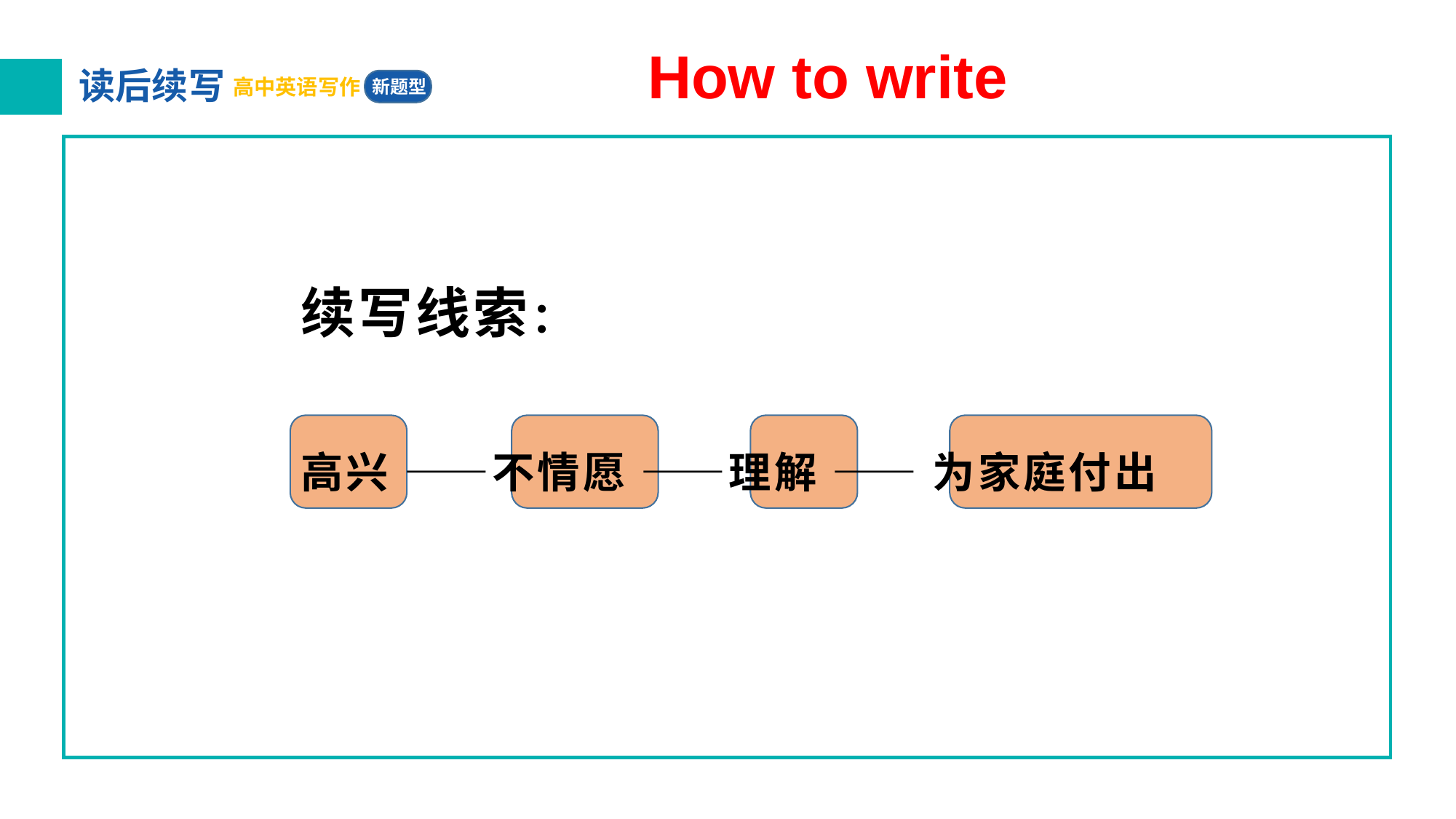

# How to write
续写线索：

高兴 ——不情愿 ——理解 —— 为家庭付出